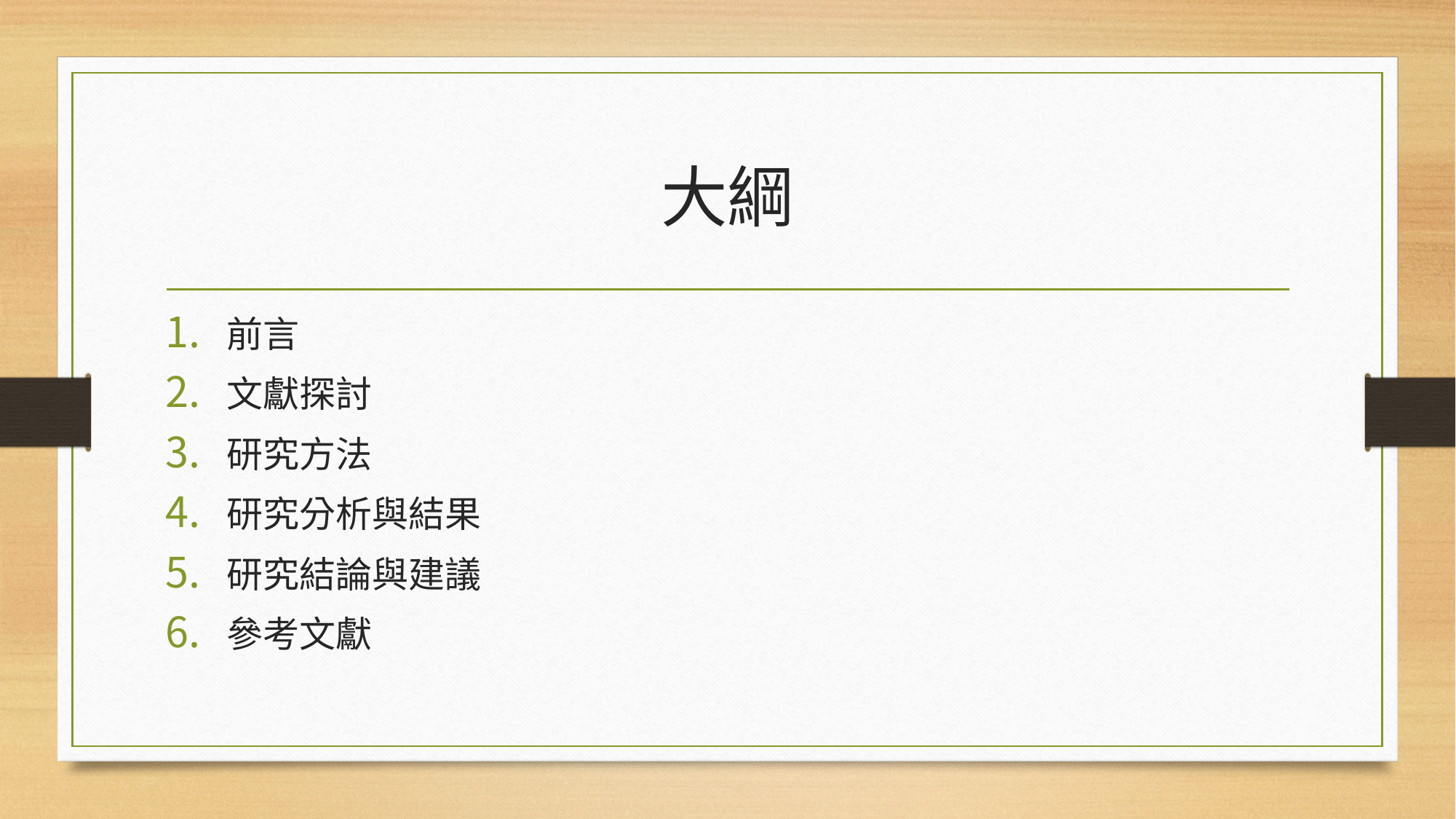

# 大綱
前言
文獻探討
研究方法
研究分析與結果
研究結論與建議
參考文獻